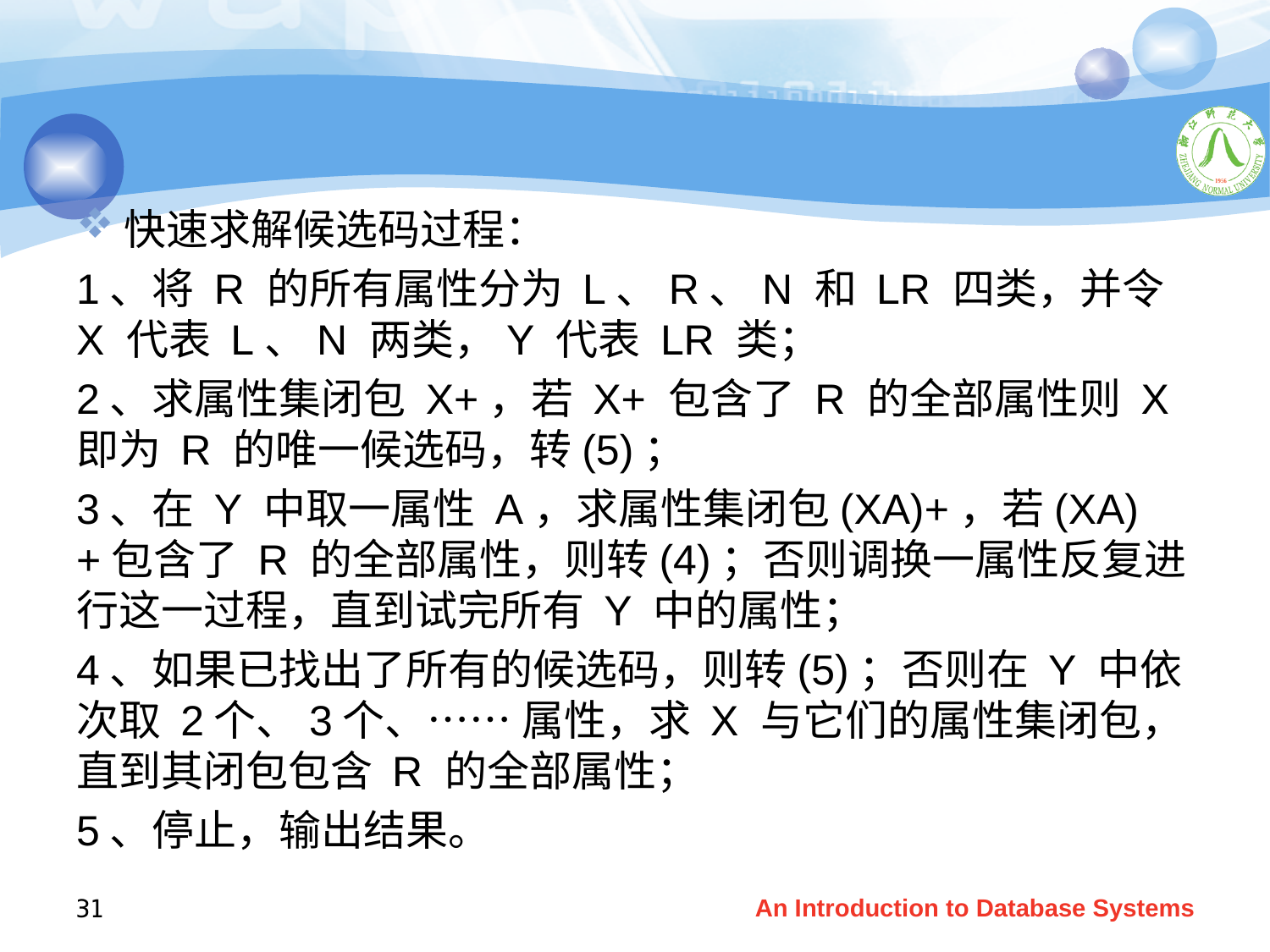

#
快速求解候选码过程：
1、将 R 的所有属性分为 L、R、N 和 LR 四类，并令 X 代表 L、N 两类，Y 代表 LR 类；
2、求属性集闭包 X+，若 X+ 包含了 R 的全部属性则 X 即为 R 的唯一候选码，转(5)；
3、在 Y 中取一属性 A，求属性集闭包(XA)+，若(XA)+包含了 R 的全部属性，则转(4)；否则调换一属性反复进行这一过程，直到试完所有 Y 中的属性；
4、如果已找出了所有的候选码，则转(5)；否则在 Y 中依次取 2个、3个、…… 属性，求 X 与它们的属性集闭包，直到其闭包包含 R 的全部属性；
5、停止，输出结果。
31
An Introduction to Database Systems